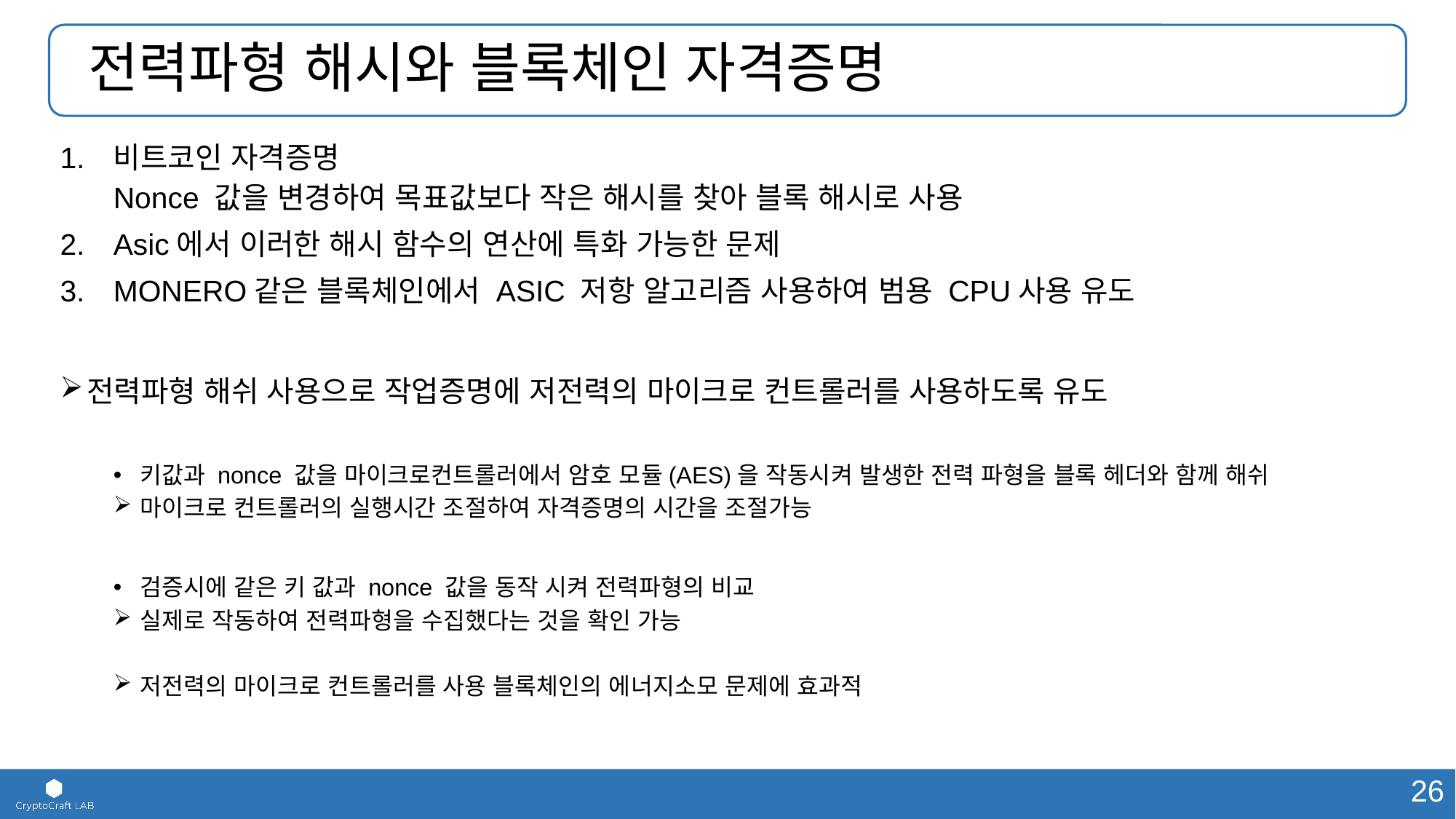

# 전력파형 해시와 블록체인 자격증명
비트코인 자격증명
Nonce 값을 변경하여 목표값보다 작은 해시를 찾아 블록 해시로 사용
Asic에서 이러한 해시 함수의 연산에 특화 가능한 문제
MONERO같은 블록체인에서 ASIC 저항 알고리즘 사용하여 범용 CPU사용 유도

전력파형 해쉬 사용으로 작업증명에 저전력의 마이크로 컨트롤러를 사용하도록 유도

키값과 nonce 값을 마이크로컨트롤러에서 암호 모듈(AES)을 작동시켜 발생한 전력 파형을 블록 헤더와 함께 해쉬
마이크로 컨트롤러의 실행시간 조절하여 자격증명의 시간을 조절가능

검증시에 같은 키 값과 nonce 값을 동작 시켜 전력파형의 비교
실제로 작동하여 전력파형을 수집했다는 것을 확인 가능

저전력의 마이크로 컨트롤러를 사용 블록체인의 에너지소모 문제에 효과적